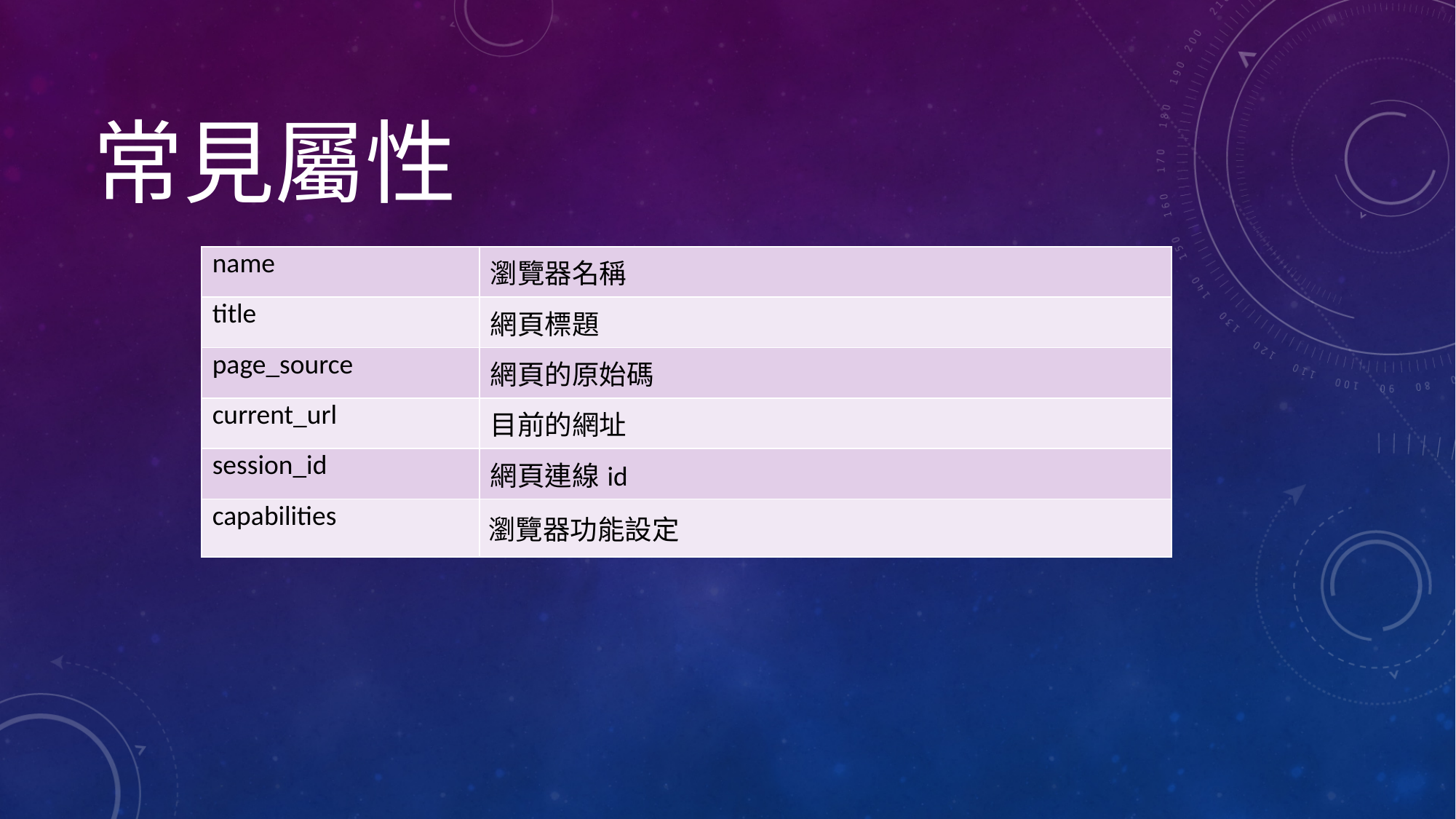

# 常見屬性
| name | 瀏覽器名稱 |
| --- | --- |
| title | 網頁標題 |
| page\_source | 網頁的原始碼 |
| current\_url | 目前的網址 |
| session\_id | 網頁連線id |
| capabilities | 瀏覽器功能設定 |